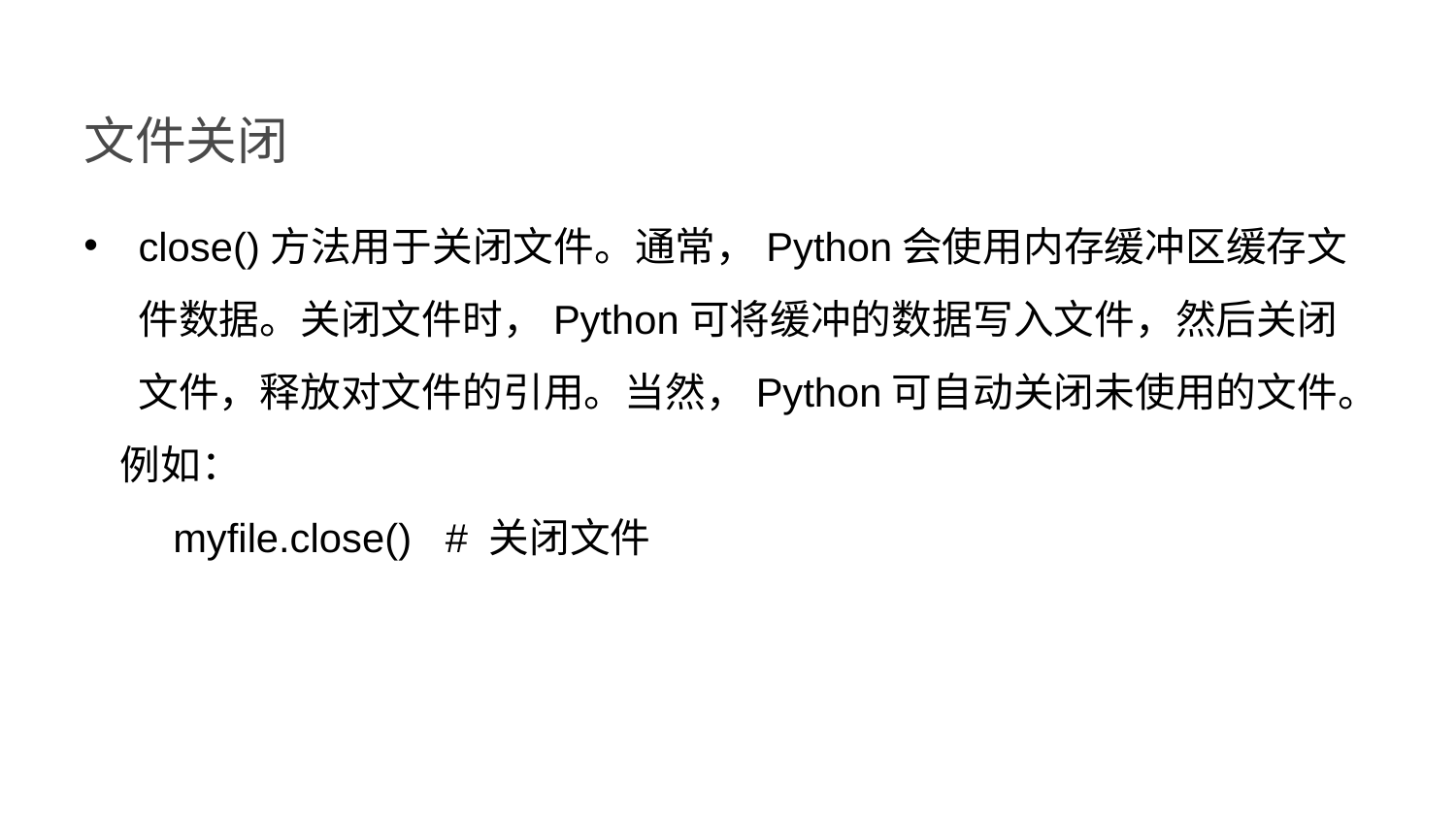

# 文件关闭
close()方法用于关闭文件。通常，Python会使用内存缓冲区缓存文件数据。关闭文件时，Python可将缓冲的数据写入文件，然后关闭文件，释放对文件的引用。当然，Python可自动关闭未使用的文件。
   例如：
        myfile.close()   # 关闭文件